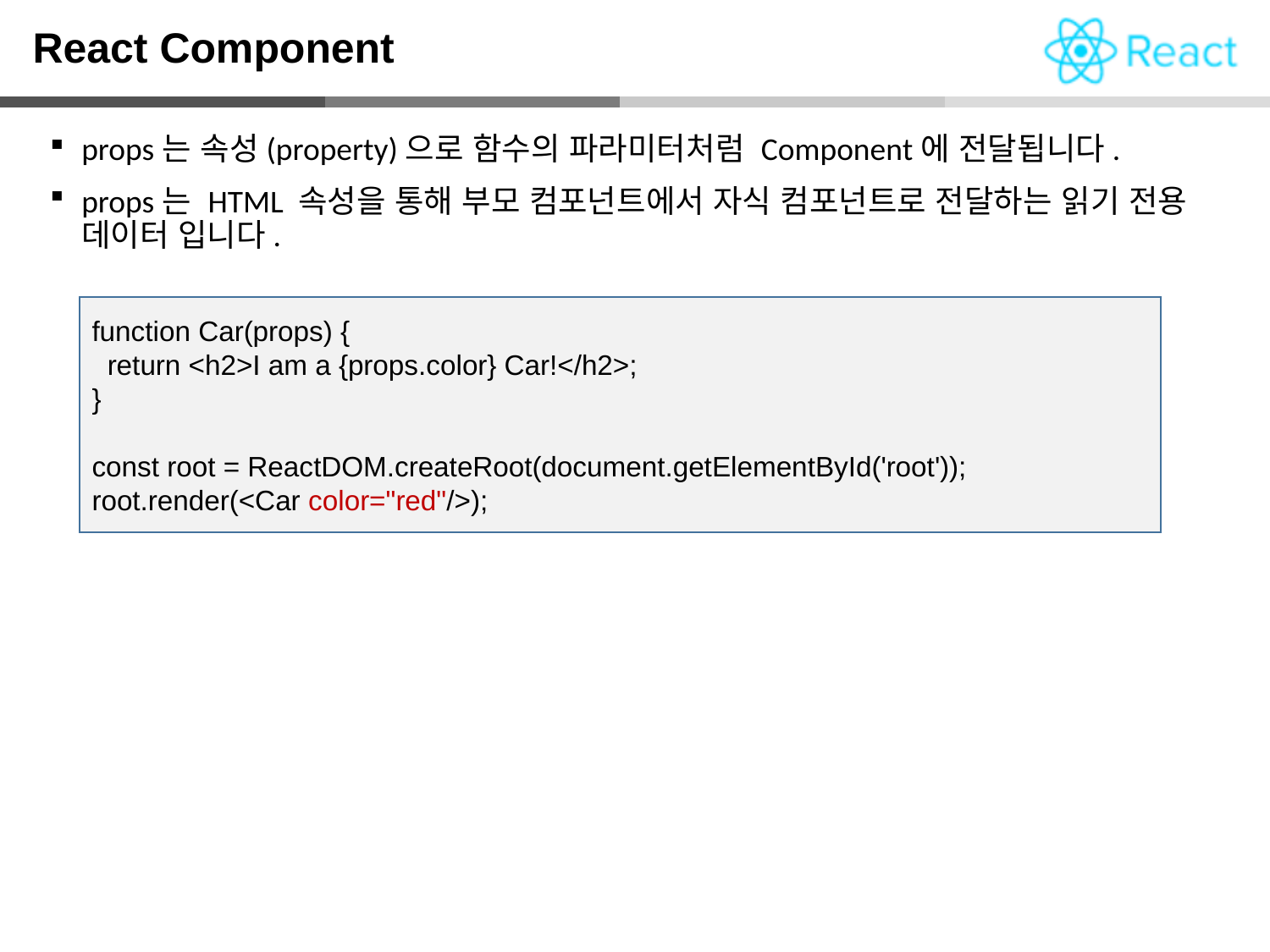

React Component
props는 속성(property)으로 함수의 파라미터처럼 Component에 전달됩니다.
props는 HTML 속성을 통해 부모 컴포넌트에서 자식 컴포넌트로 전달하는 읽기 전용 데이터 입니다.

function Car(props) {
  return <h2>I am a {props.color} Car!</h2>;
}

const root = ReactDOM.createRoot(document.getElementById('root'));
root.render(<Car color="red"/>);